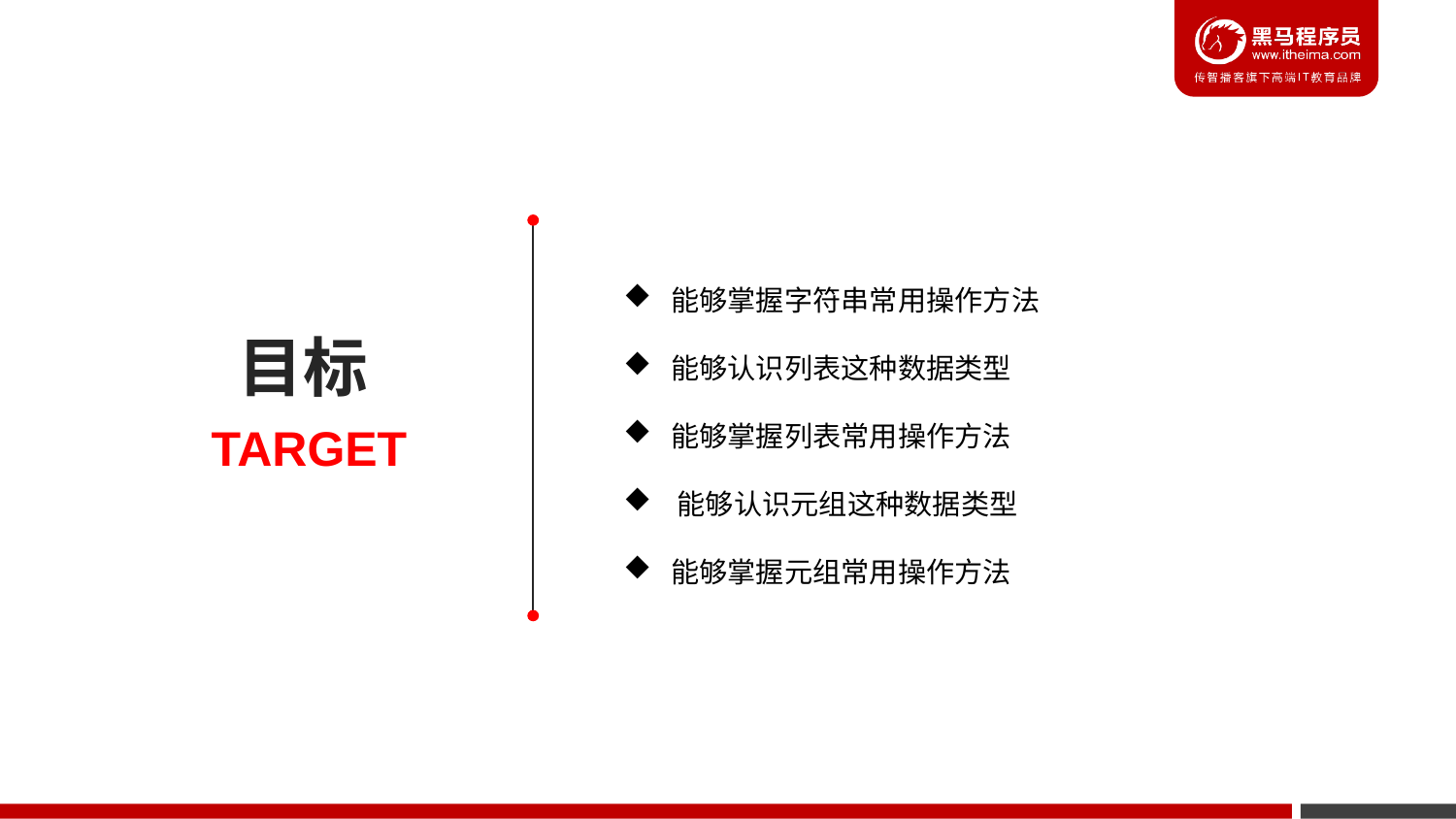

能够掌握字符串常用操作方法
 能够认识列表这种数据类型
 能够掌握列表常用操作方法
  能够认识元组这种数据类型
 能够掌握元组常用操作方法
目标
TARGET